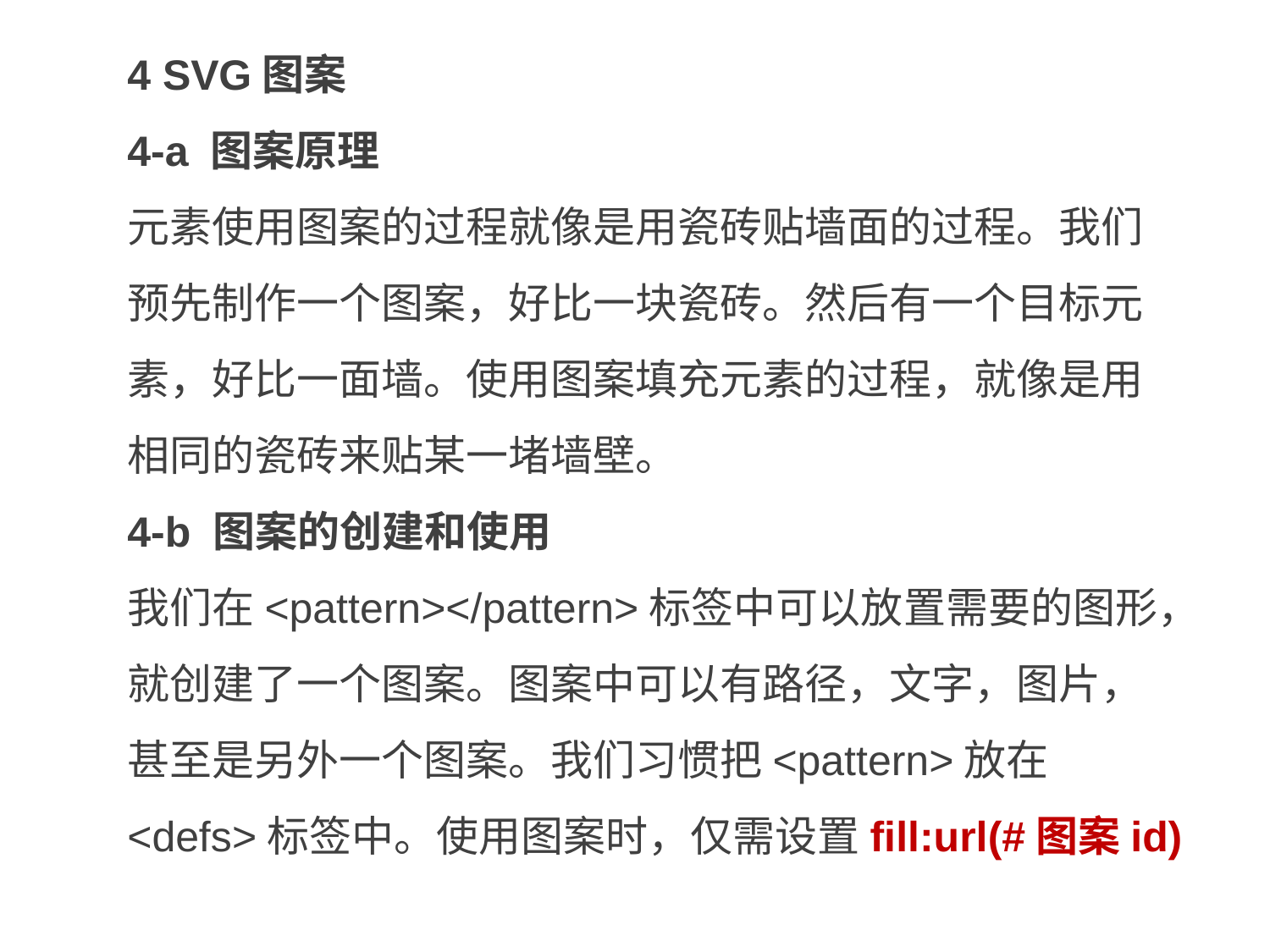

4 SVG图案
4-a 图案原理
元素使用图案的过程就像是用瓷砖贴墙面的过程。我们预先制作一个图案，好比一块瓷砖。然后有一个目标元素，好比一面墙。使用图案填充元素的过程，就像是用相同的瓷砖来贴某一堵墙壁。
4-b 图案的创建和使用
我们在<pattern></pattern>标签中可以放置需要的图形，就创建了一个图案。图案中可以有路径，文字，图片，甚至是另外一个图案。我们习惯把<pattern>放在<defs>标签中。使用图案时，仅需设置fill:url(#图案id)